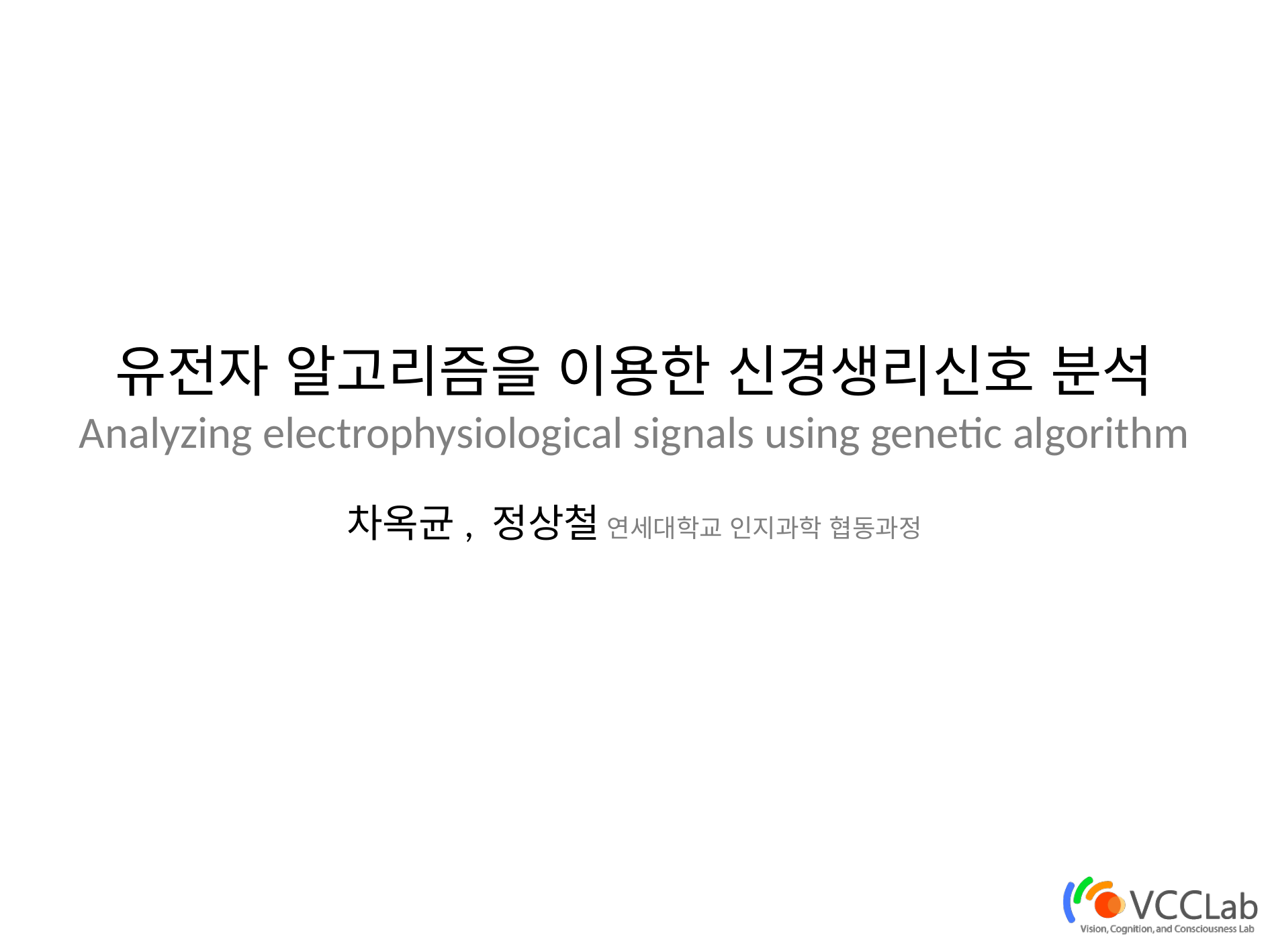

# 유전자 알고리즘을 이용한 신경생리신호 분석 Analyzing electrophysiological signals using genetic algorithm
차옥균, 정상철 연세대학교 인지과학 협동과정